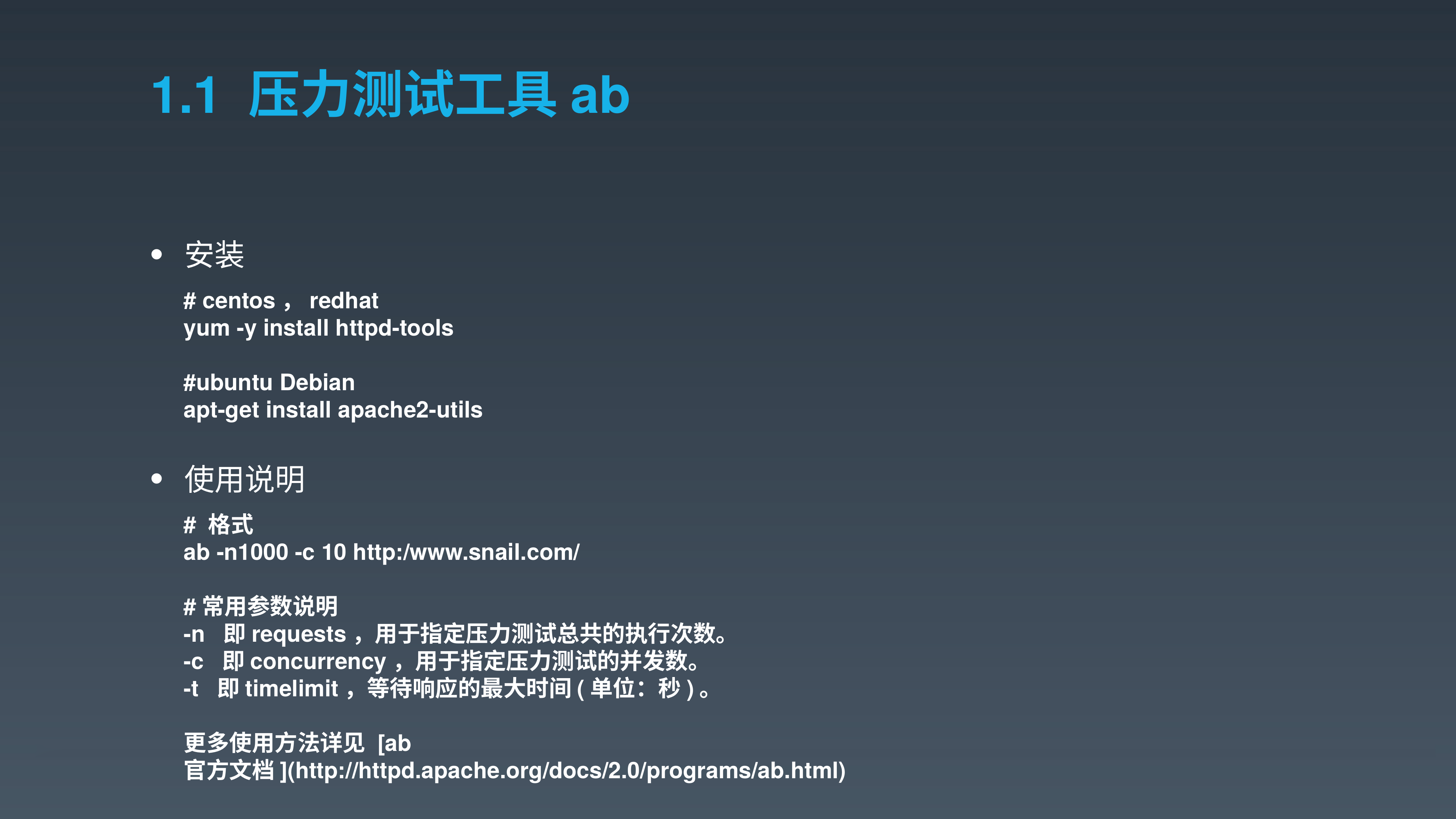

# 1.1 压力测试工具ab
安装
# centos，redhat
yum -y install httpd-tools

#ubuntu Debian
apt-get install apache2-utils
使用说明
# 格式
ab -n1000 -c 10 http:/www.snail.com/

#常用参数说明
-n  即requests，用于指定压力测试总共的执行次数。
-c  即concurrency，用于指定压力测试的并发数。
-t  即timelimit，等待响应的最大时间(单位：秒)。

更多使用方法详见 [ab 官方文档](http://httpd.apache.org/docs/2.0/programs/ab.html)